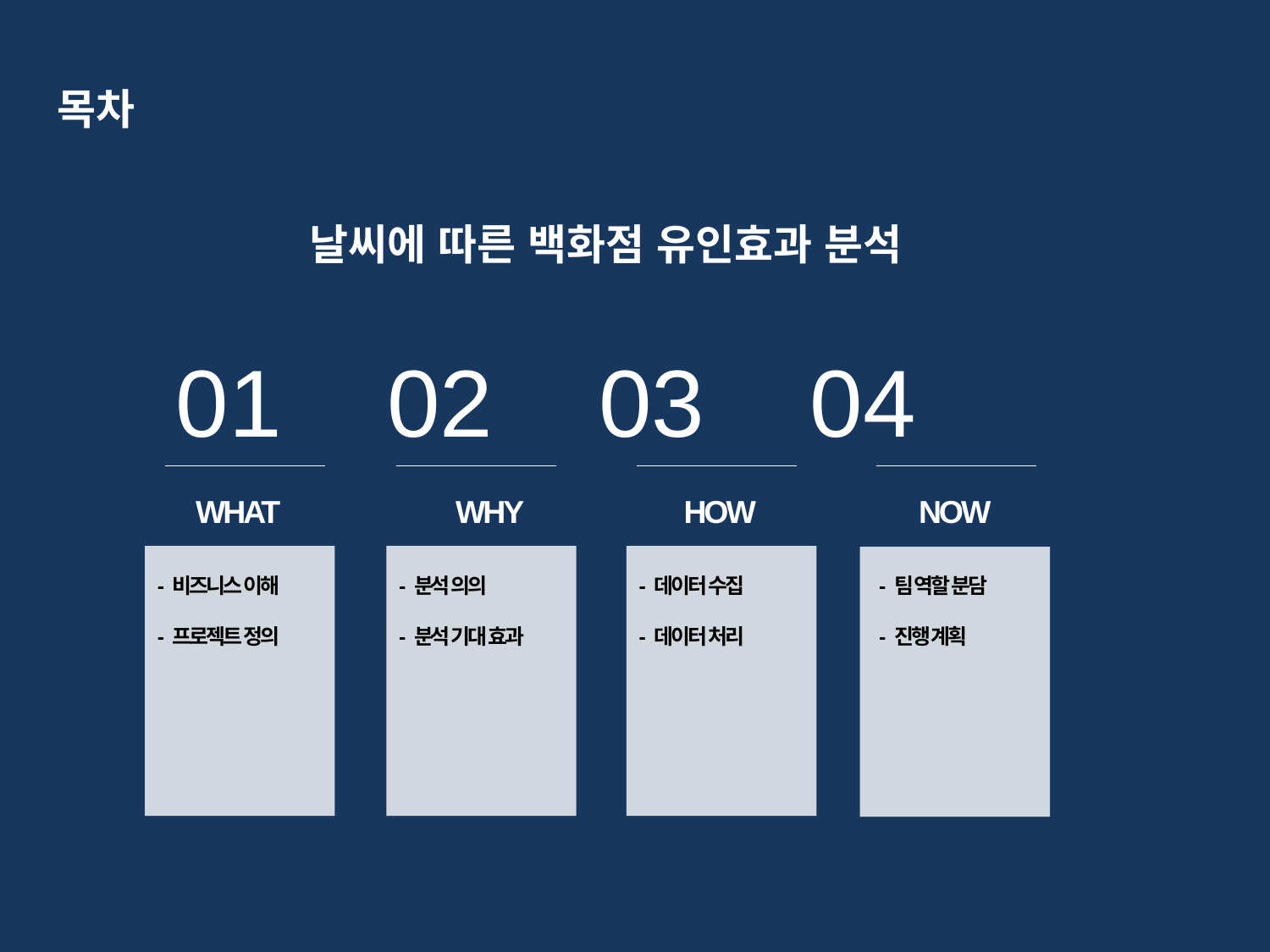

목차
날씨에 따른 백화점 유인효과 분석
01    02    03    04
WHAT
WHY
HOW
NOW

- 비즈니스 이해

- 프로젝트 정의

- 분석 의의

- 분석 기대 효과

- 데이터 수집

- 데이터 처리

- 팀 역할 분담

- 진행 계획